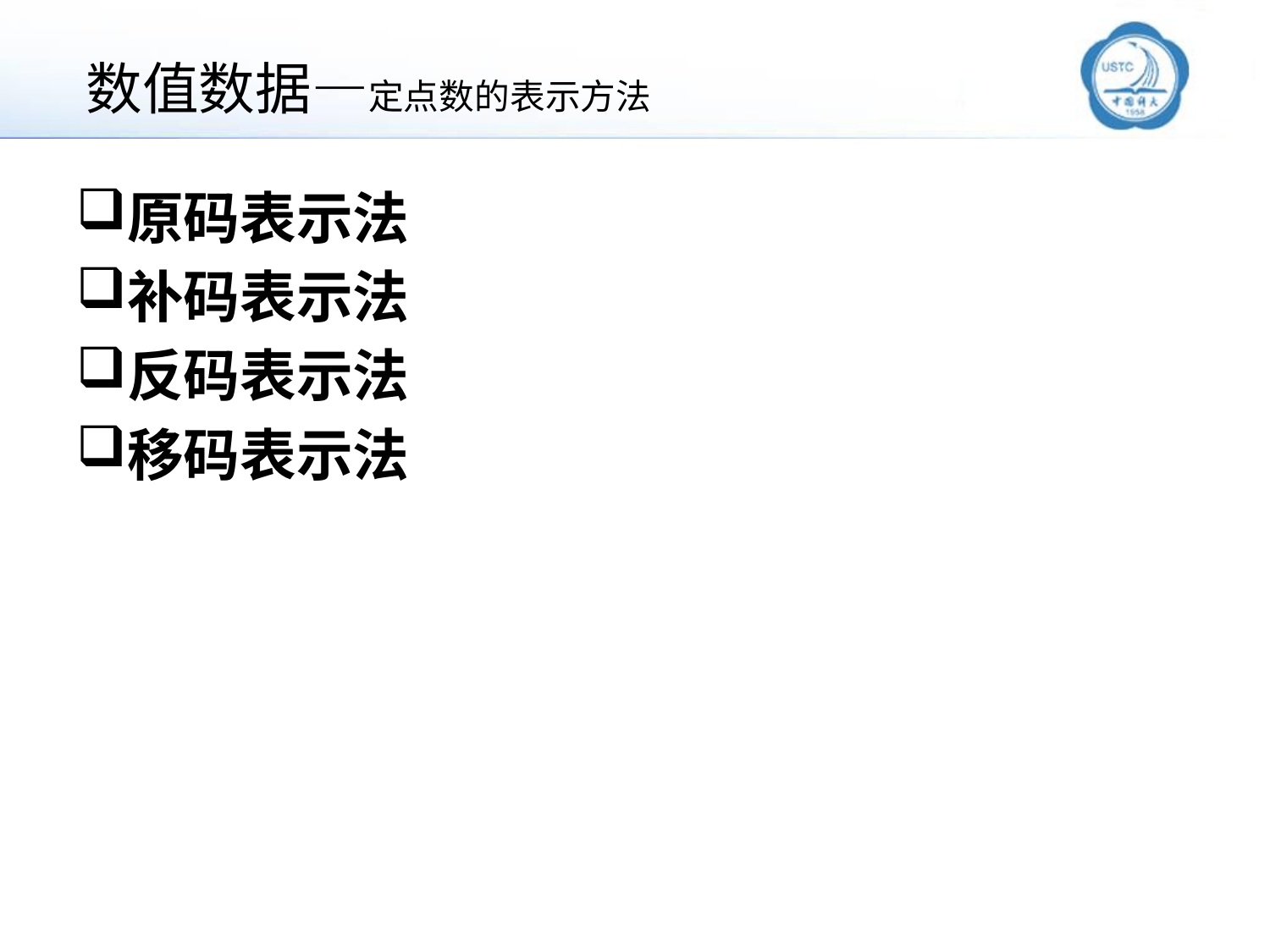

# 数值数据—定点数的表示方法
原码表示法
补码表示法
反码表示法
移码表示法